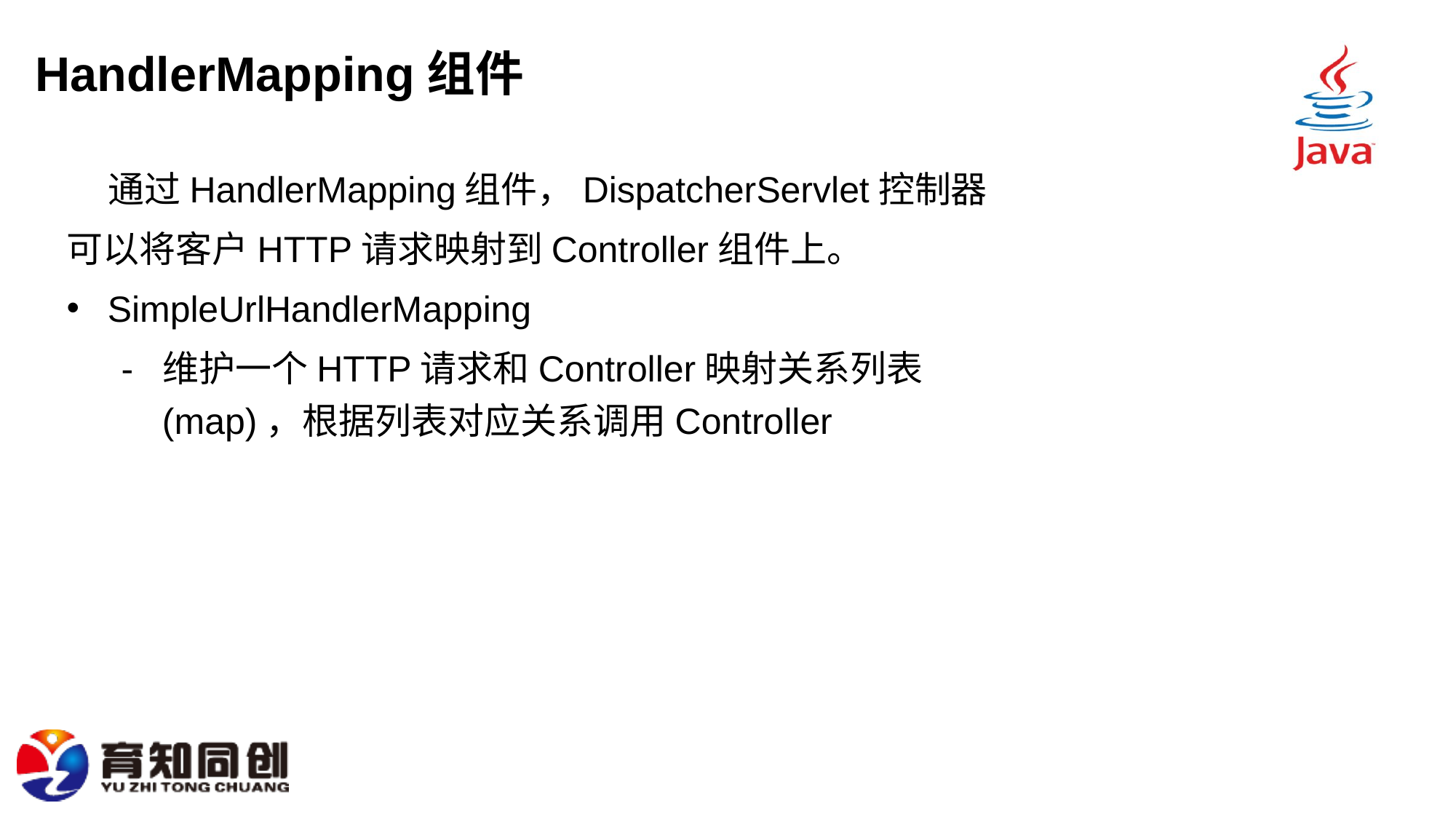

# HandlerMapping组件
    通过HandlerMapping组件，DispatcherServlet控制器
可以将客户HTTP请求映射到Controller组件上。
SimpleUrlHandlerMapping
-  维护一个HTTP请求和Controller映射关系列表(map)，根据列表对应关系调用Controller